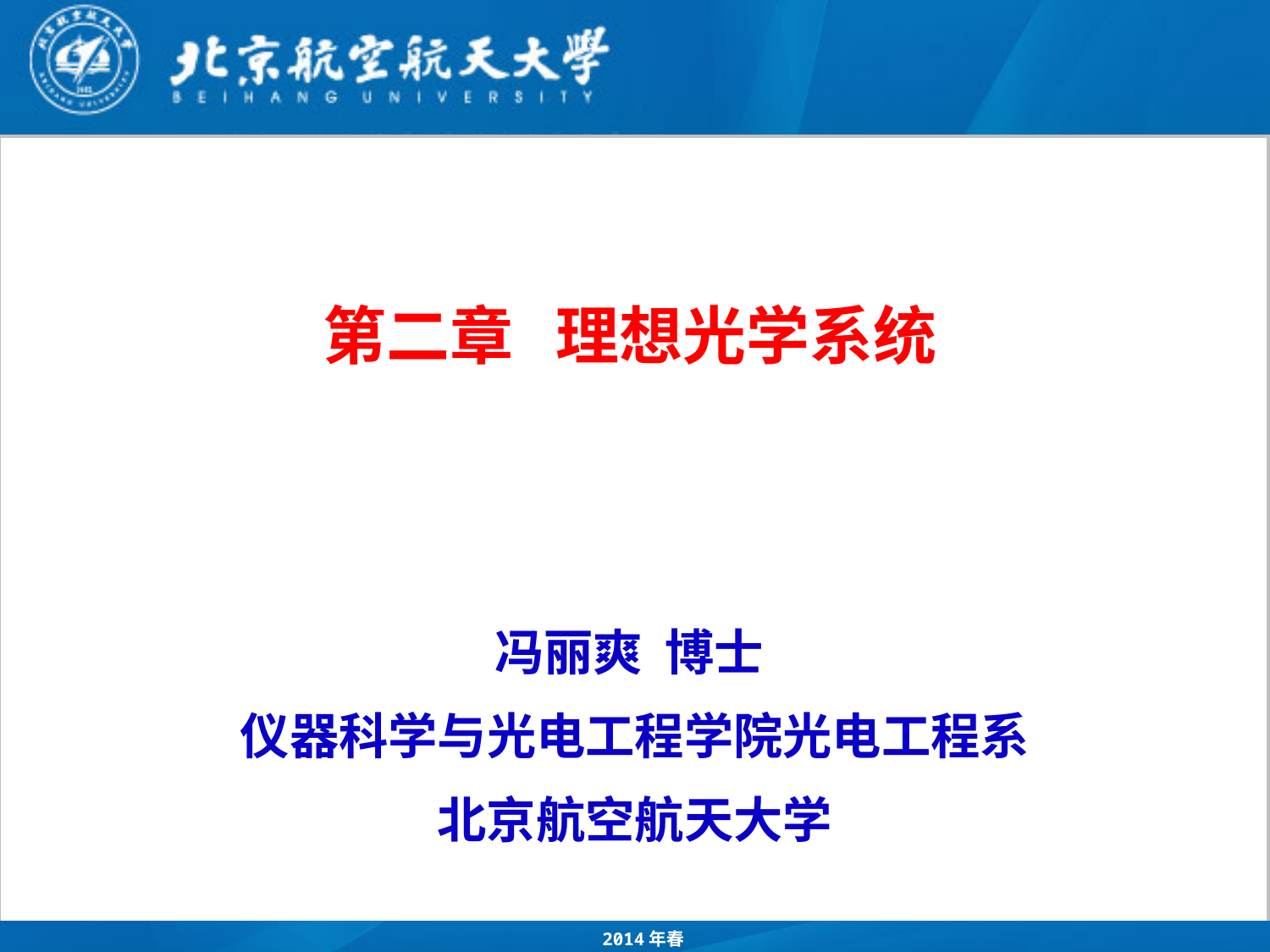

第二章   理想光学系统

冯丽爽  博士
仪器科学与光电工程学院光电工程系
北京航空航天大学

2014年春